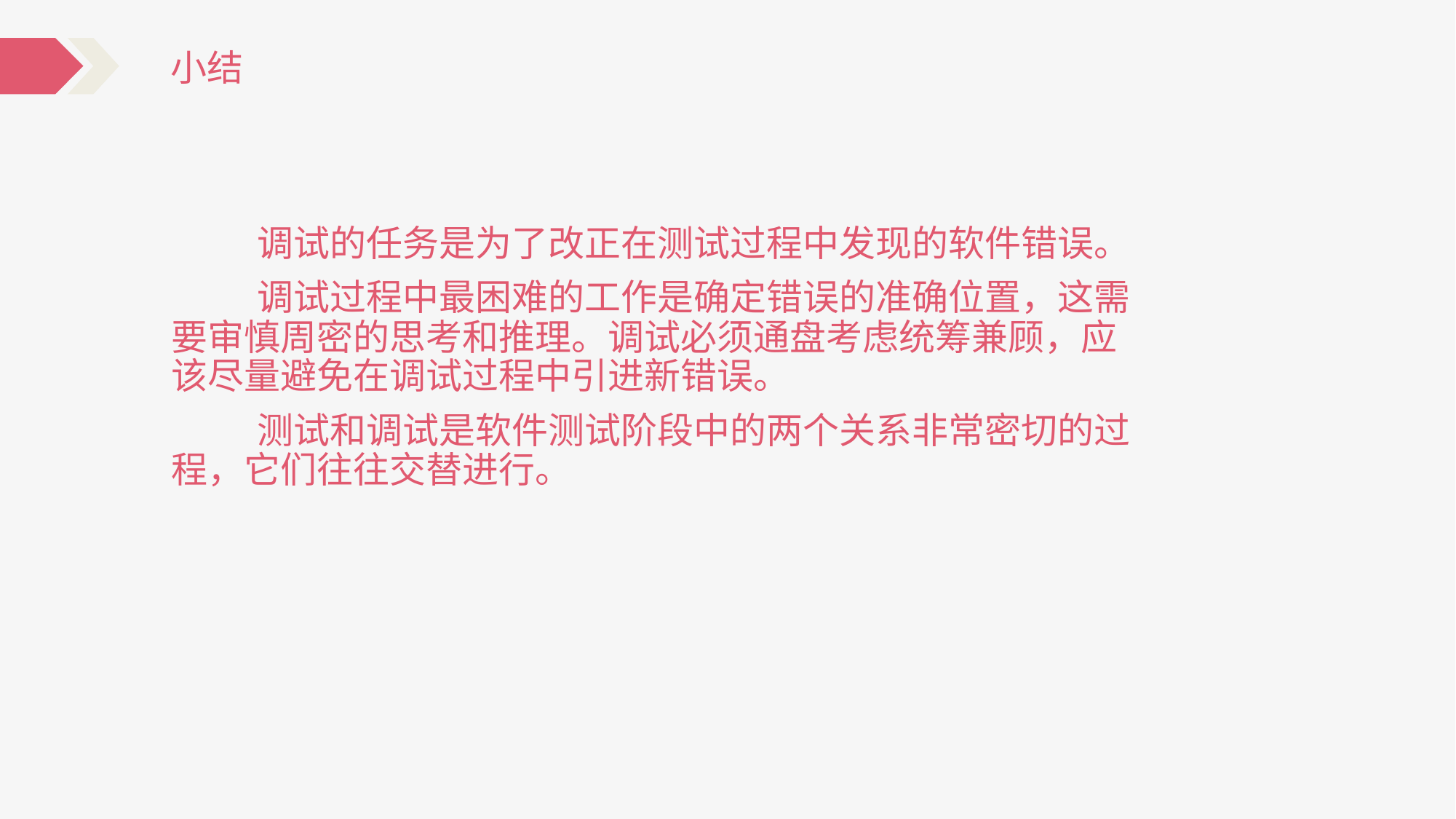

小结
调试的任务是为了改正在测试过程中发现的软件错误。
调试过程中最困难的工作是确定错误的准确位置，这需要审慎周密的思考和推理。调试必须通盘考虑统筹兼顾，应该尽量避免在调试过程中引进新错误。
测试和调试是软件测试阶段中的两个关系非常密切的过程，它们往往交替进行。